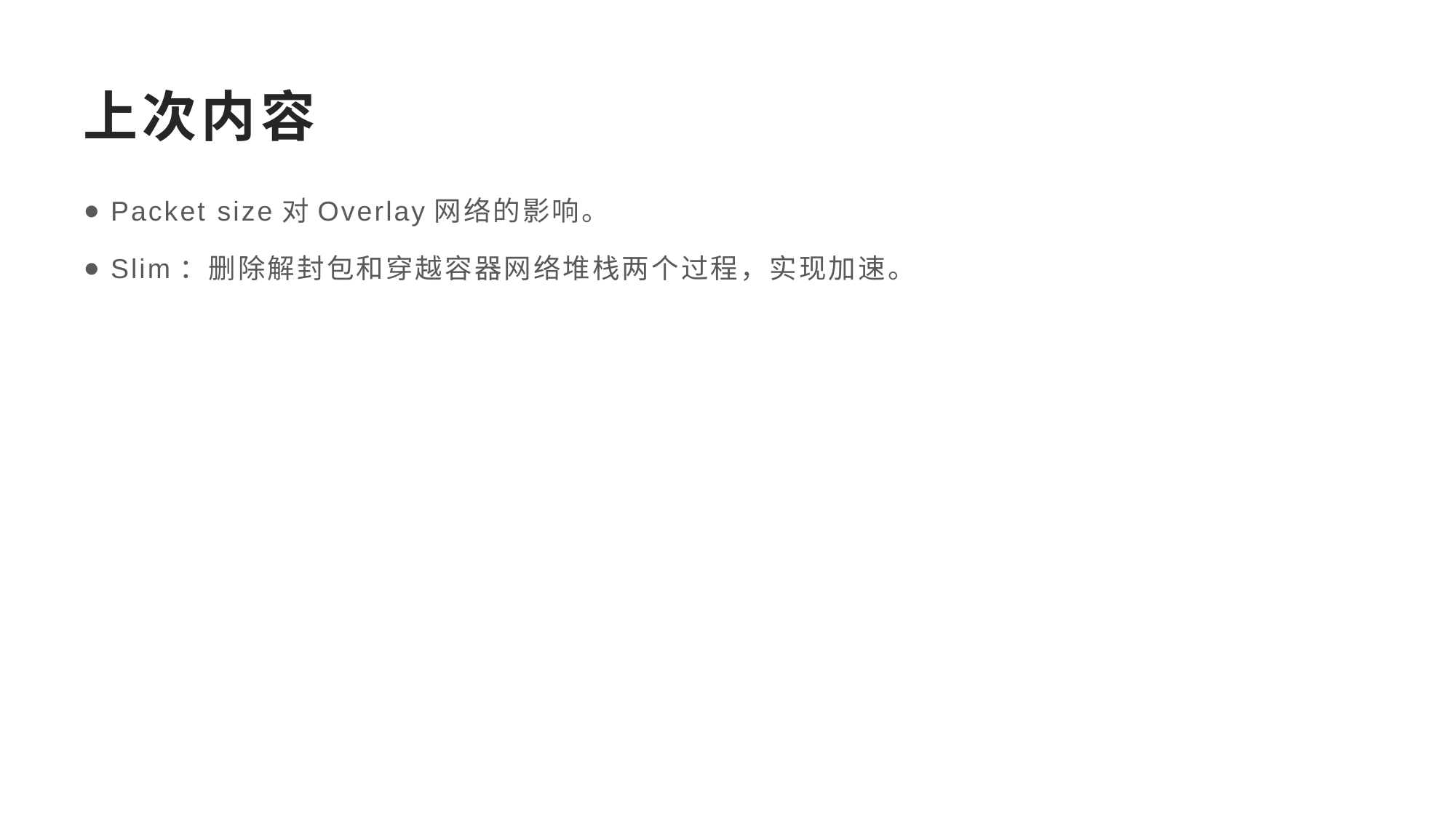

# 上次内容
Packet size对Overlay网络的影响。
Slim：删除解封包和穿越容器网络堆栈两个过程，实现加速。